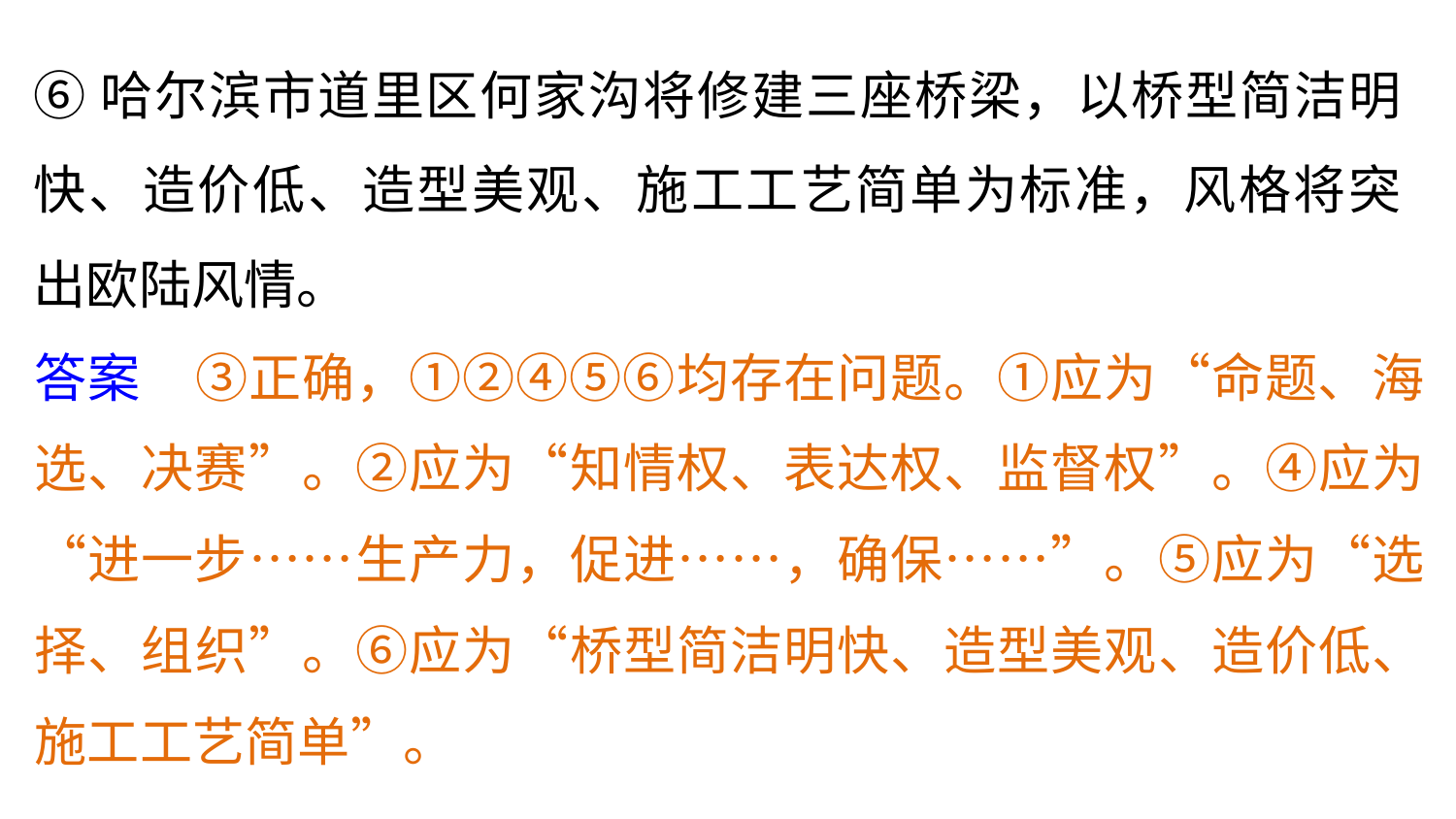

⑥哈尔滨市道里区何家沟将修建三座桥梁，以桥型简洁明快、造价低、造型美观、施工工艺简单为标准，风格将突出欧陆风情。
答案　③正确，①②④⑤⑥均存在问题。①应为“命题、海选、决赛”。②应为“知情权、表达权、监督权”。④应为“进一步……生产力，促进……，确保……”。⑤应为“选择、组织”。⑥应为“桥型简洁明快、造型美观、造价低、施工工艺简单”。